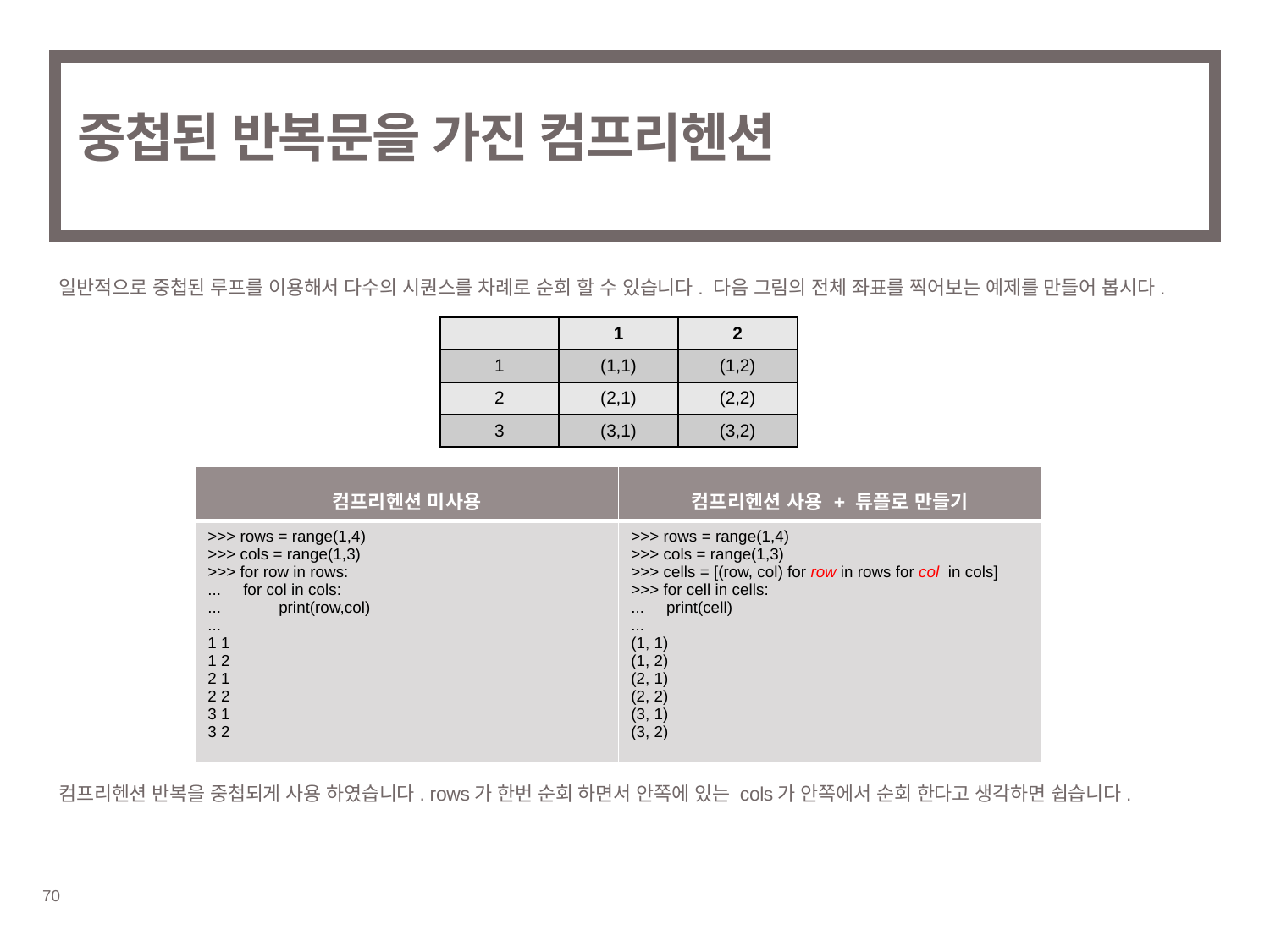

# 중첩된 반복문을 가진 컴프리헨션
일반적으로 중첩된 루프를 이용해서 다수의 시퀀스를 차례로 순회 할 수 있습니다. 다음 그림의 전체 좌표를 찍어보는 예제를 만들어 봅시다.
|  | 1 | 2 |
| --- | --- | --- |
| 1 | (1,1) | (1,2) |
| 2 | (2,1) | (2,2) |
| 3 | (3,1) | (3,2) |
| 컴프리헨션 미사용 | 컴프리헨션 사용 + 튜플로 만들기 |
| --- | --- |
| >>> rows = range(1,4) >>> cols = range(1,3) >>> for row in rows: ... for col in cols: ... print(row,col) ... 1 1 1 2 2 1 2 2 3 1 3 2 | >>> rows = range(1,4) >>> cols = range(1,3) >>> cells = [(row, col) for row in rows for col in cols] >>> for cell in cells: ... print(cell) ... (1, 1) (1, 2) (2, 1) (2, 2) (3, 1) (3, 2) |
컴프리헨션 반복을 중첩되게 사용 하였습니다. rows가 한번 순회 하면서 안쪽에 있는 cols가 안쪽에서 순회 한다고 생각하면 쉽습니다.